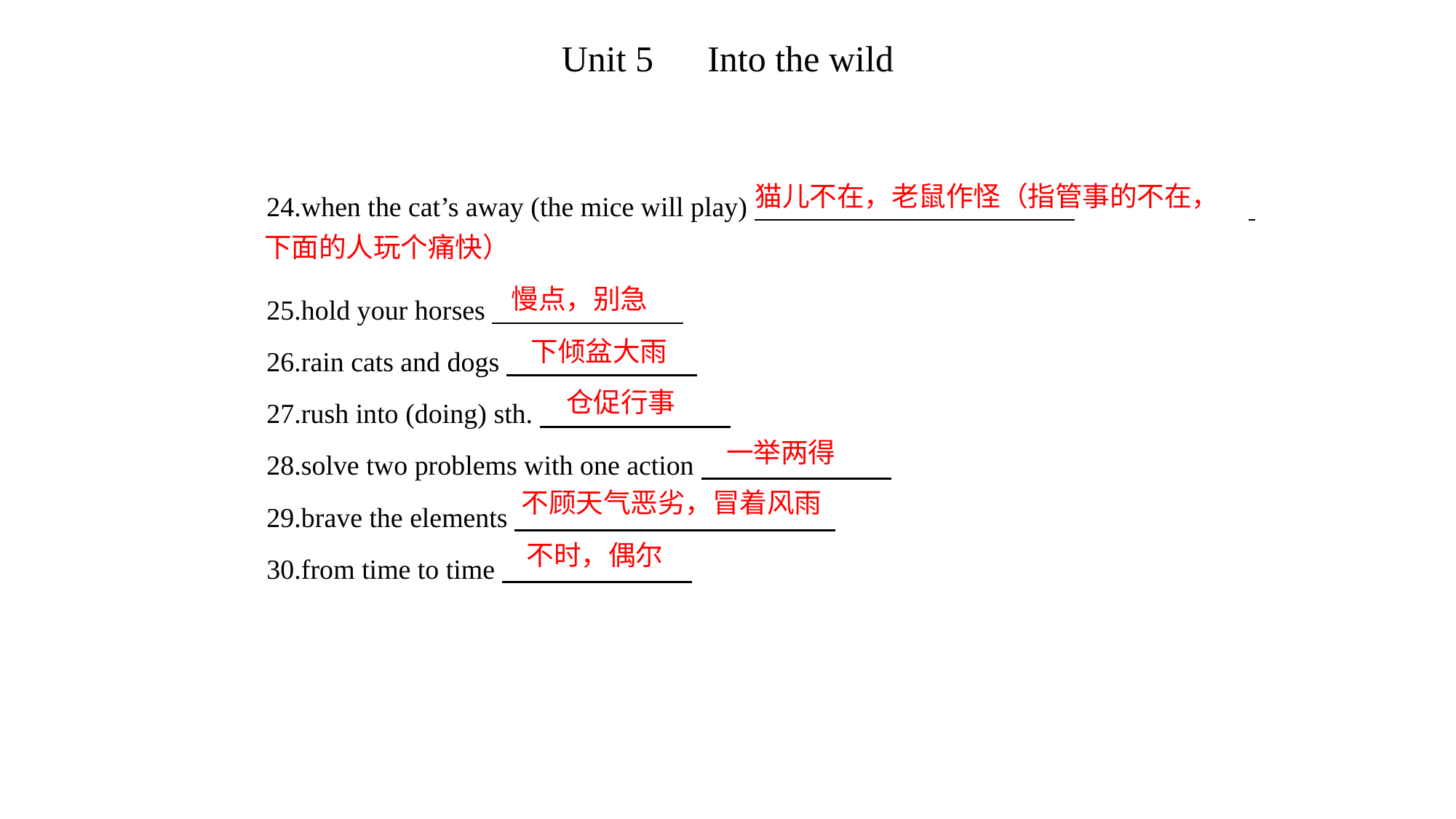

24.when the cat’s away (the mice will play)

25.hold your horses
26.rain cats and dogs
27.rush into (doing) sth.
28.solve two problems with one action
29.brave the elements
30.from time to time
猫儿不在，老鼠作怪（指管事的不在，
下面的人玩个痛快）
慢点，别急
下倾盆大雨
仓促行事
一举两得
不顾天气恶劣，冒着风雨
不时，偶尔